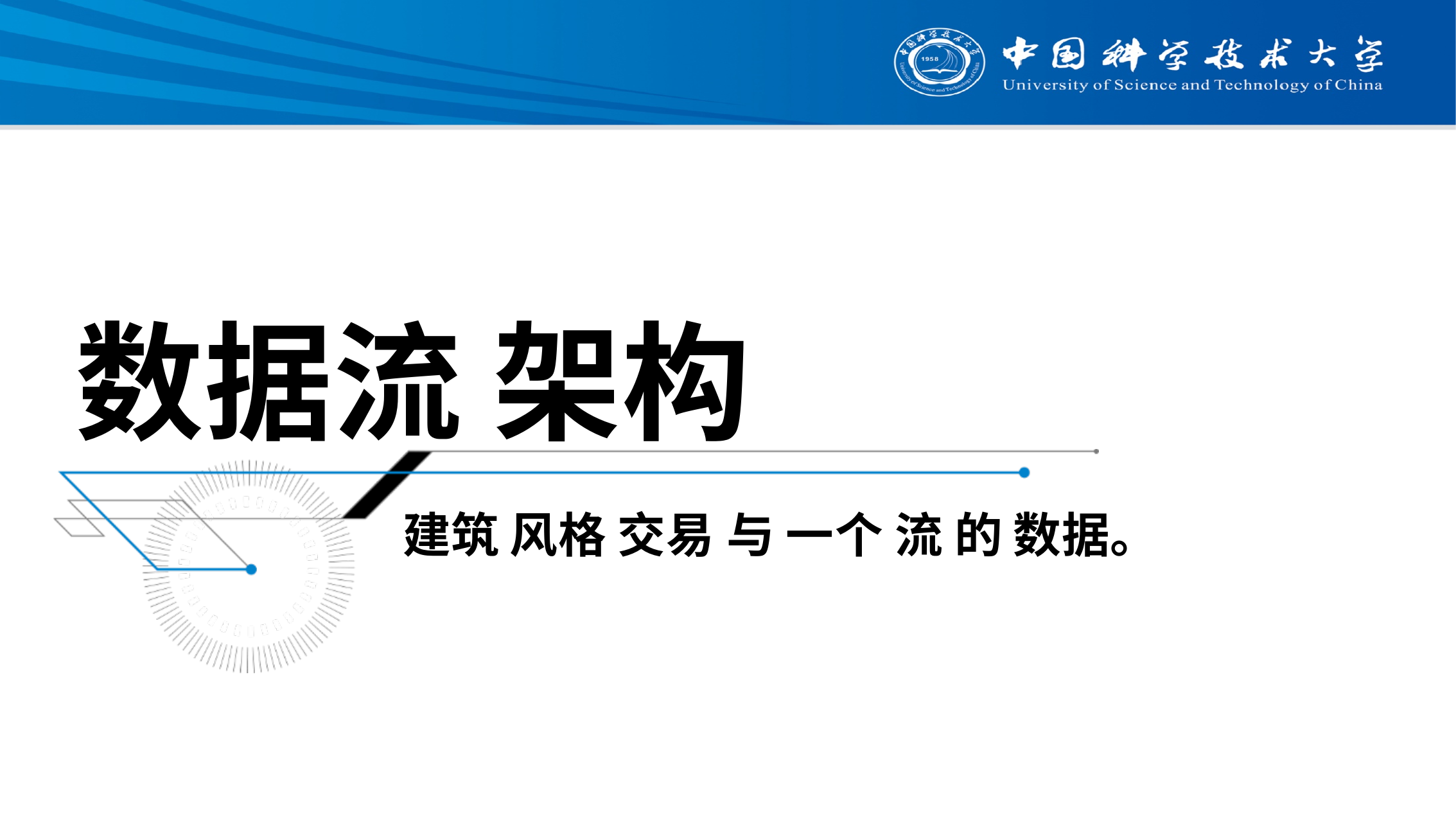

# 数据流 架构
建筑 风格 交易 与 一个 流 的 数据。